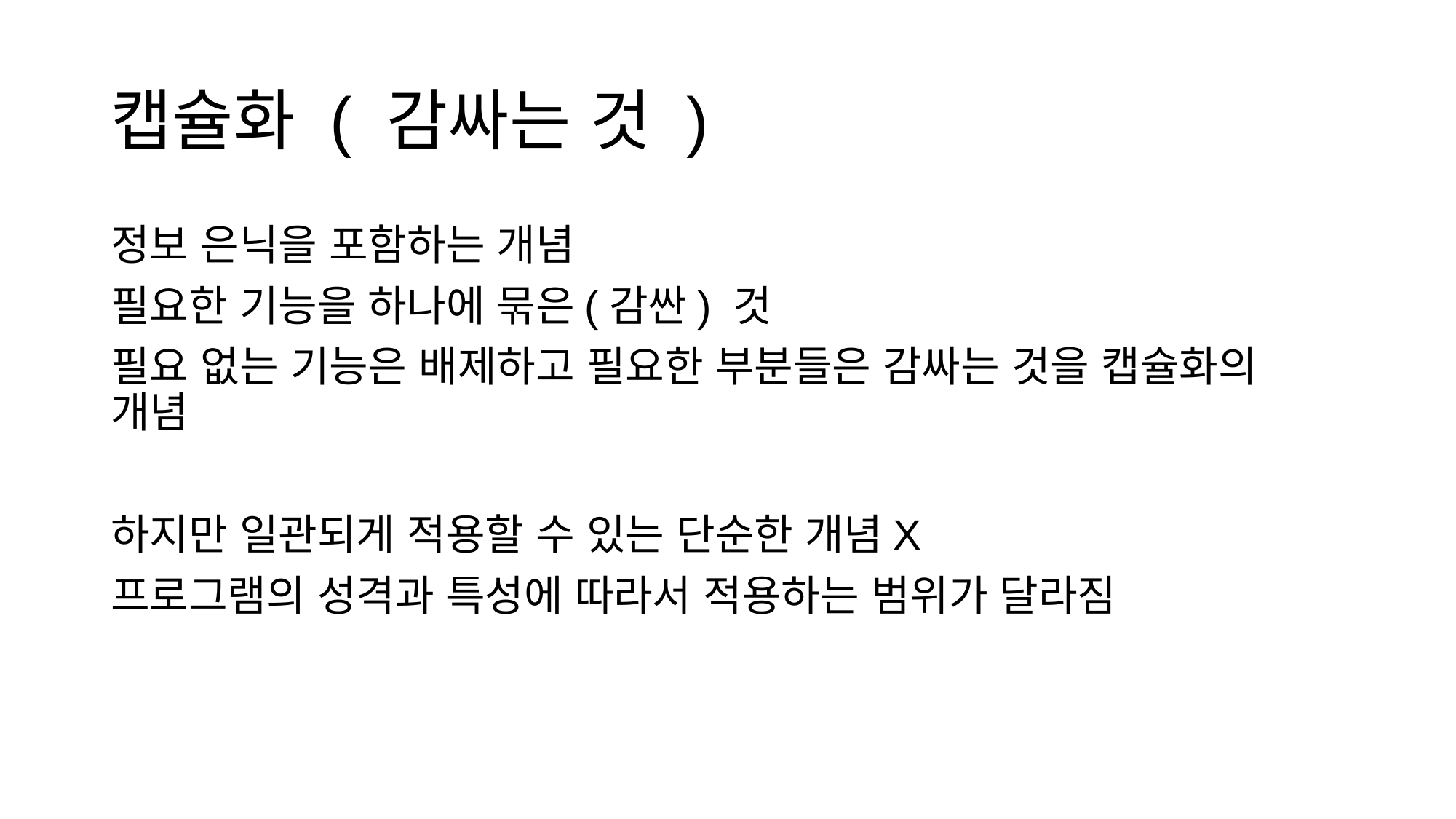

# 캡슐화 ( 감싸는 것 )
정보 은닉을 포함하는 개념
필요한 기능을 하나에 묶은(감싼) 것
필요 없는 기능은 배제하고 필요한 부분들은 감싸는 것을 캡슐화의 개념

하지만 일관되게 적용할 수 있는 단순한 개념X
프로그램의 성격과 특성에 따라서 적용하는 범위가 달라짐